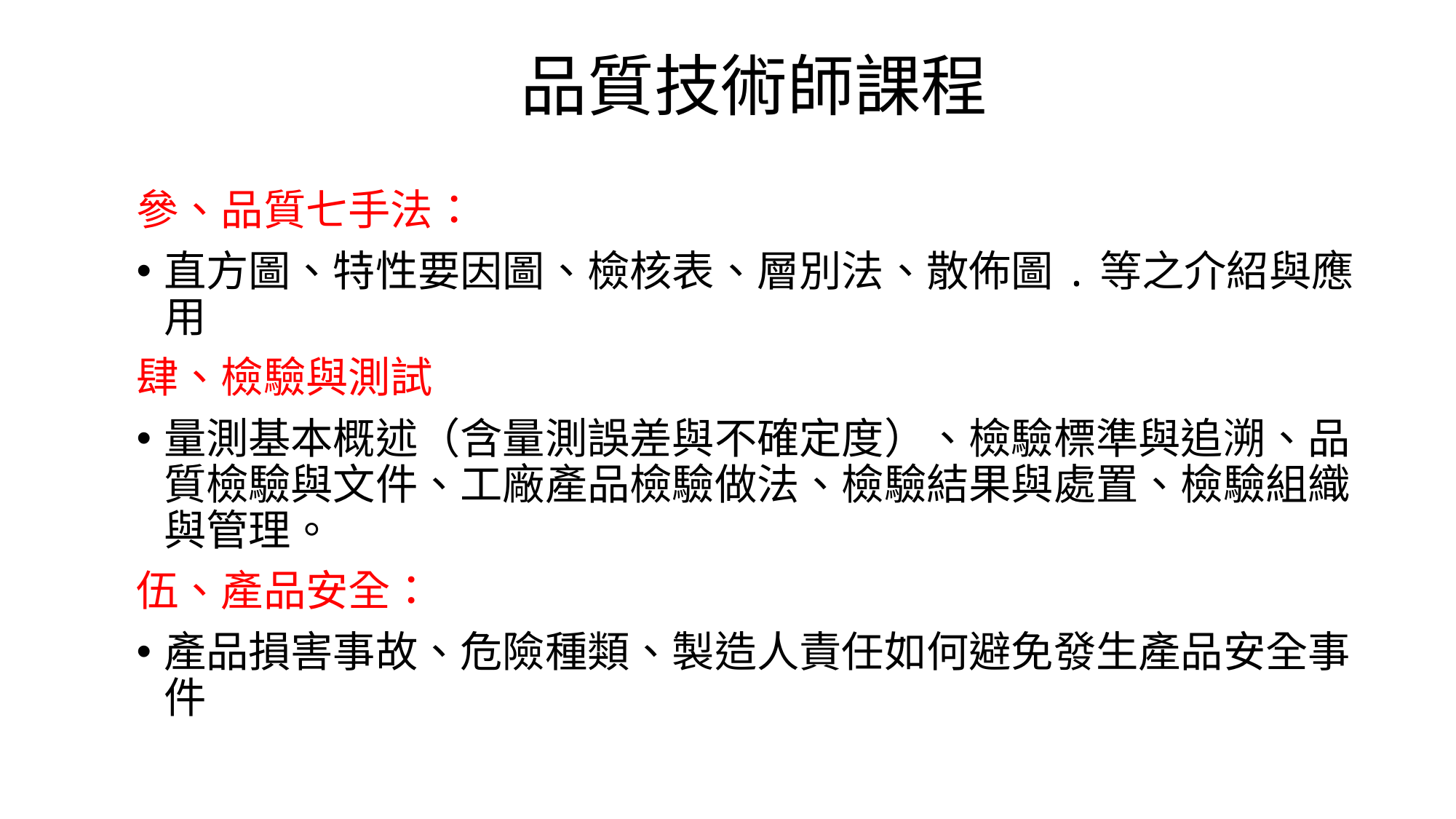

# 品質技術師課程
參、品質七手法：
直方圖、特性要因圖、檢核表、層別法、散佈圖.等之介紹與應用
肆、檢驗與測試
量測基本概述（含量測誤差與不確定度）、檢驗標準與追溯、品質檢驗與文件、工廠產品檢驗做法、檢驗結果與處置、檢驗組織與管理。
伍、產品安全：
產品損害事故、危險種類、製造人責任如何避免發生產品安全事件